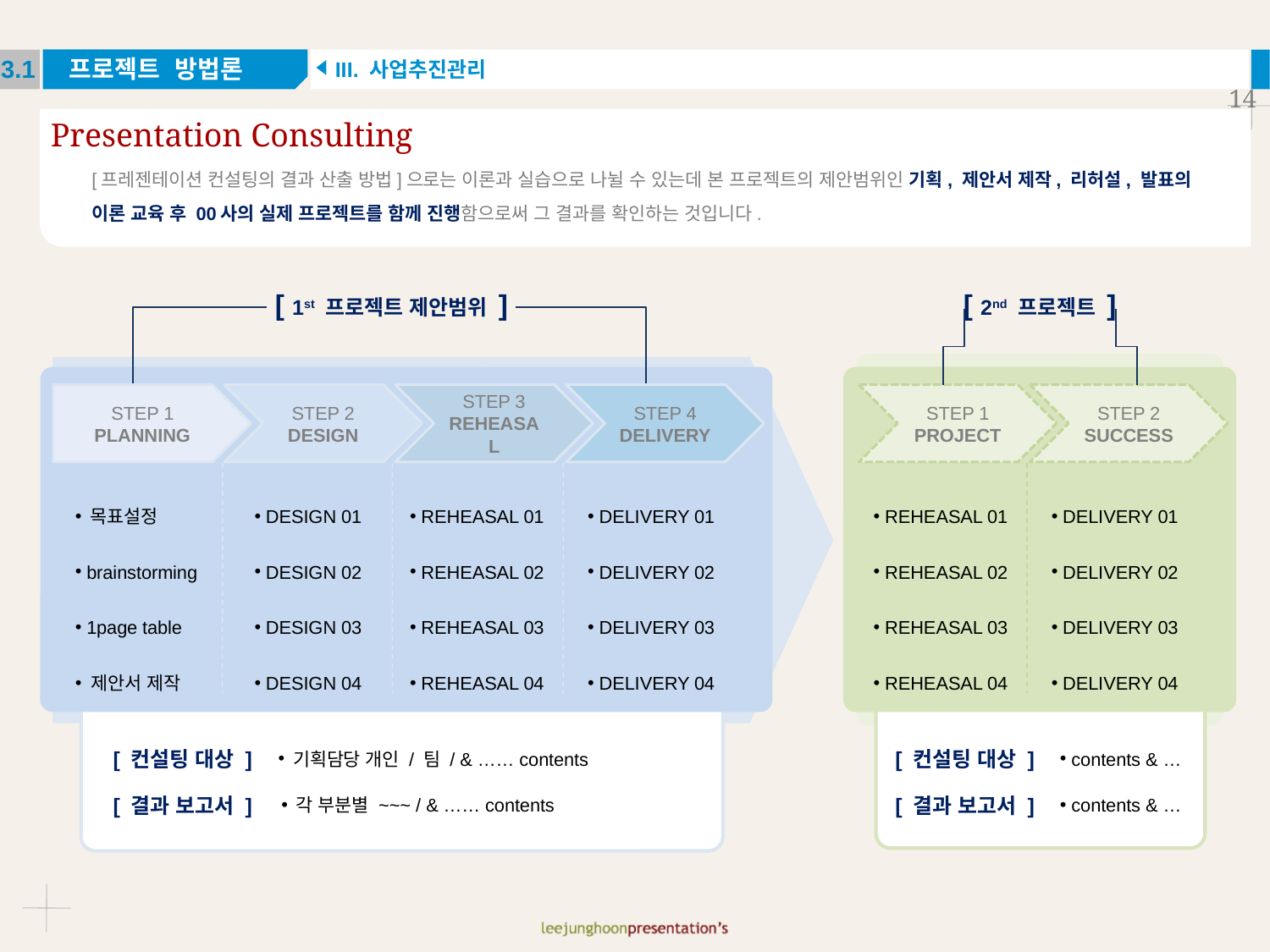

[ 1st 프로젝트 제안범위 ]
[ 2nd 프로젝트 ]

STEP 1
PLANNING
STEP 2
DESIGN
STEP 3
REHEASAL
STEP 4
DELIVERY
STEP 1
PROJECT
STEP 2
SUCCESS
 목표설정
 brainstorming
 1page table
 제안서 제작
 DESIGN 01
 DESIGN 02
 DESIGN 03
 DESIGN 04
 REHEASAL 01
 REHEASAL 02
 REHEASAL 03
 REHEASAL 04
 DELIVERY 01
 DELIVERY 02
 DELIVERY 03
 DELIVERY 04
 REHEASAL 01
 REHEASAL 02
 REHEASAL 03
 REHEASAL 04
 DELIVERY 01
 DELIVERY 02
 DELIVERY 03
 DELIVERY 04

[ 컨설팅 대상 ]
[ 컨설팅 대상 ]
 기획담당 개인 / 팀 / & …… contents
 contents & …
[ 결과 보고서 ]
[ 결과 보고서 ]
 각 부분별 ~~~ / & …… contents
 contents & …